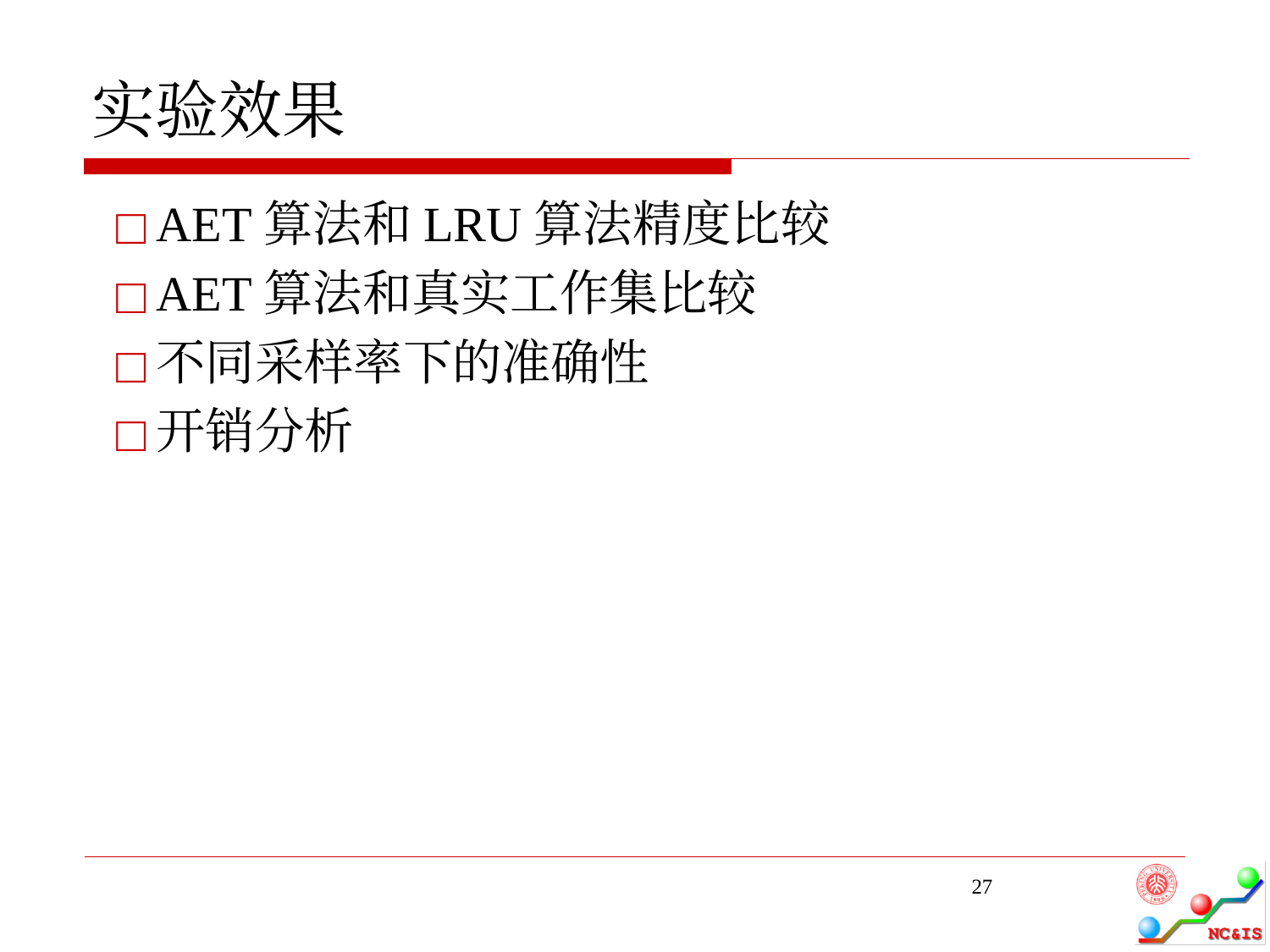

# 实验效果
AET算法和LRU算法精度比较
AET算法和真实工作集比较
不同采样率下的准确性
开销分析
27